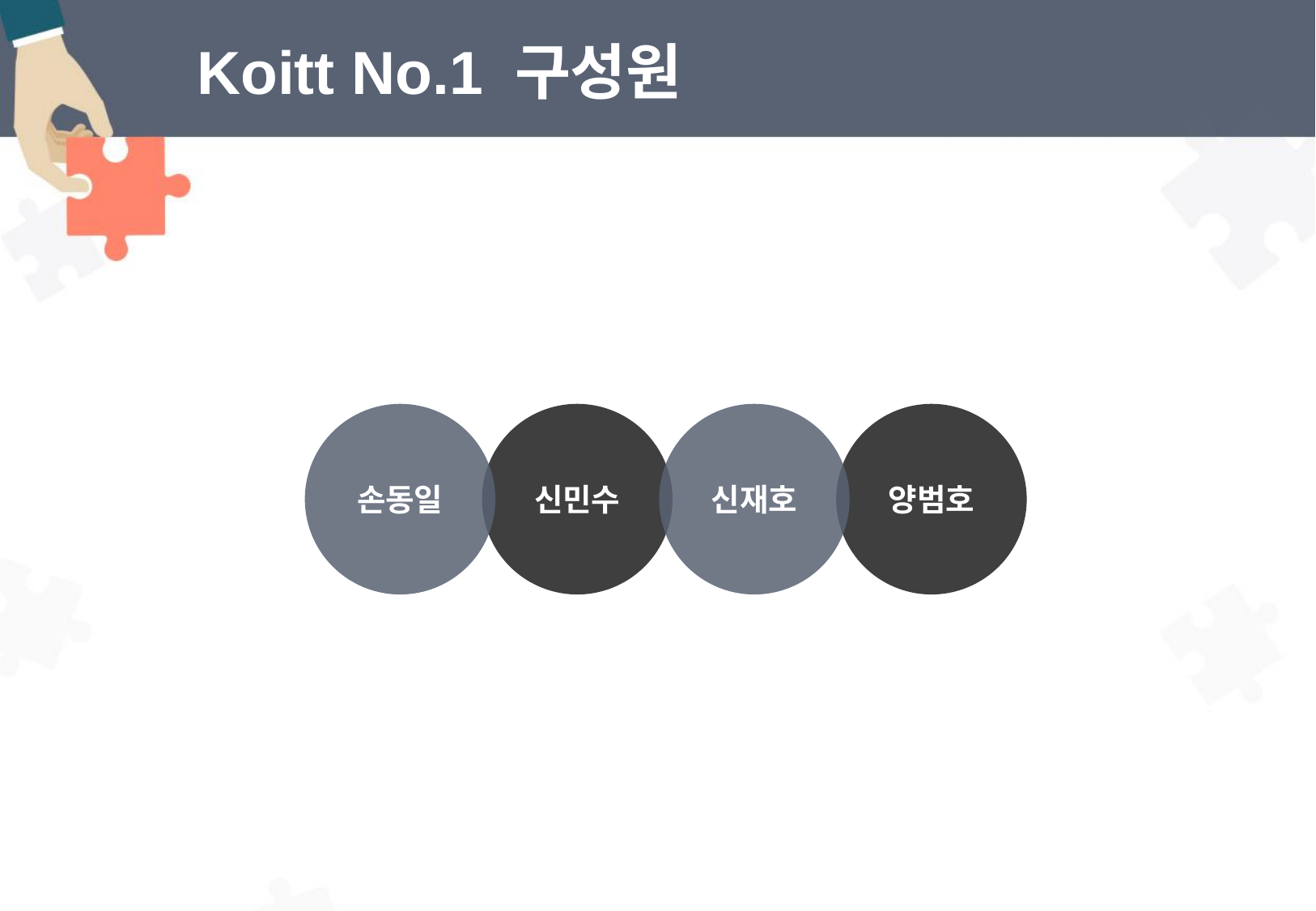

# Koitt No.1 구성원
손동일
신민수
신재호
양범호